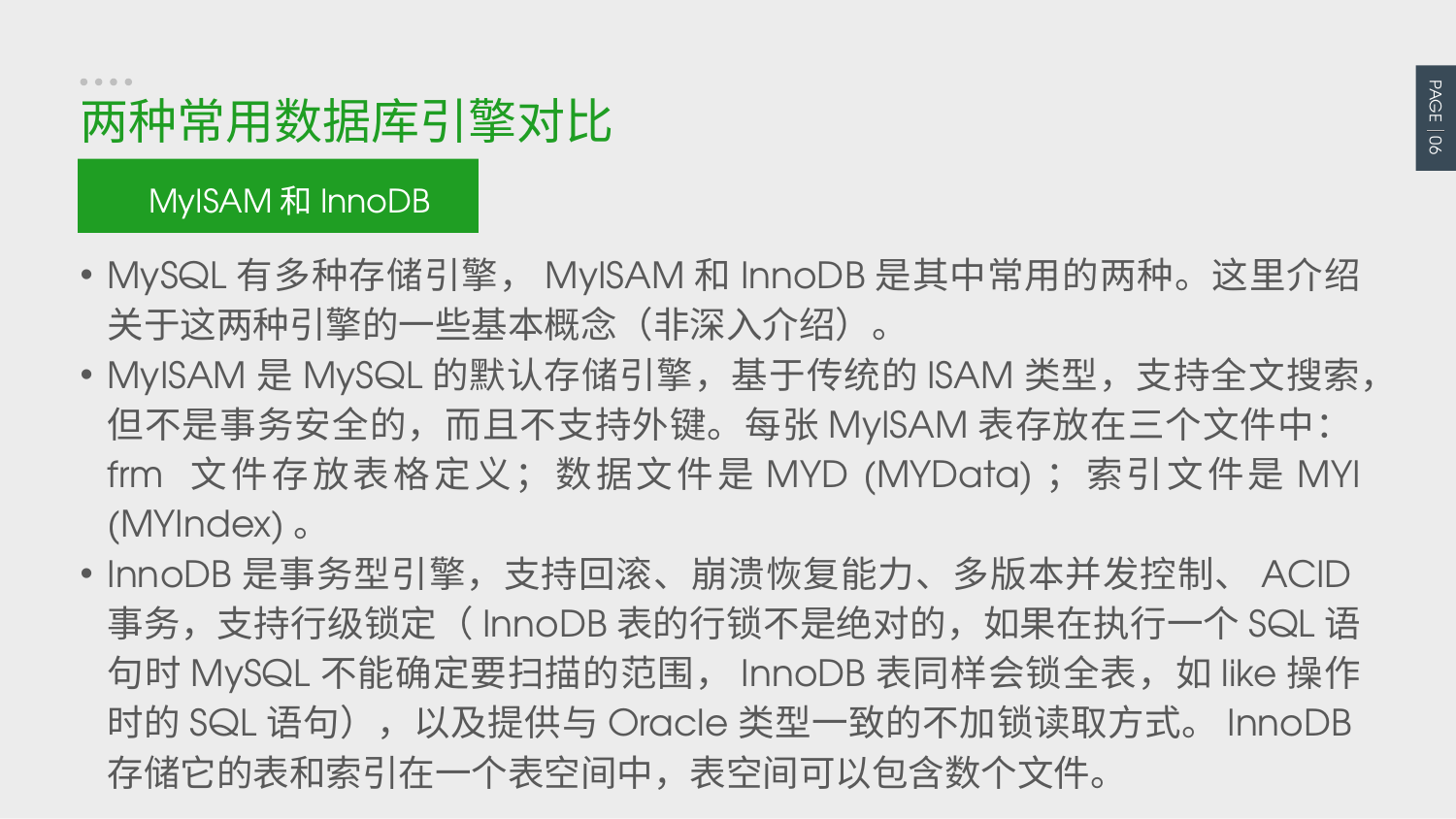

PAGE   06
两种常用数据库引擎对比

MyISAM和InnoDB
MySQL有多种存储引擎，MyISAM和InnoDB是其中常用的两种。这里介绍关于这两种引擎的一些基本概念（非深入介绍）。
MyISAM是MySQL的默认存储引擎，基于传统的ISAM类型，支持全文搜索，但不是事务安全的，而且不支持外键。每张MyISAM表存放在三个文件中：frm 文件存放表格定义；数据文件是MYD (MYData)；索引文件是MYI (MYIndex)。
InnoDB是事务型引擎，支持回滚、崩溃恢复能力、多版本并发控制、ACID事务，支持行级锁定（InnoDB表的行锁不是绝对的，如果在执行一个SQL语句时MySQL不能确定要扫描的范围，InnoDB表同样会锁全表，如like操作时的SQL语句），以及提供与Oracle类型一致的不加锁读取方式。InnoDB存储它的表和索引在一个表空间中，表空间可以包含数个文件。